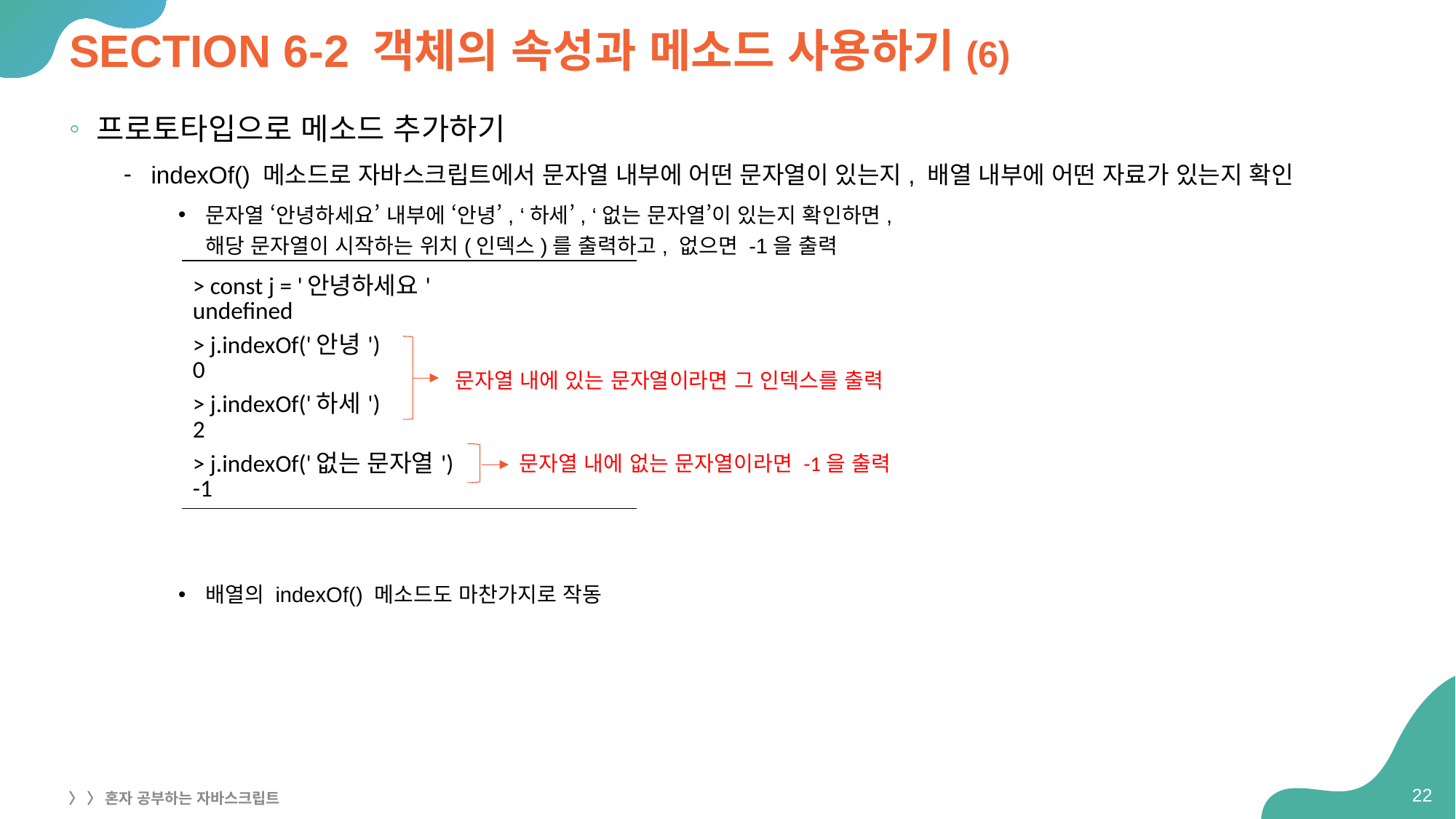

# SECTION 6-2 객체의 속성과 메소드 사용하기(6)
프로토타입으로 메소드 추가하기
indexOf() 메소드로 자바스크립트에서 문자열 내부에 어떤 문자열이 있는지, 배열 내부에 어떤 자료가 있는지 확인
문자열 ‘안녕하세요’ 내부에 ‘안녕’, ‘하세’, ‘없는 문자열’이 있는지 확인하면,
해당 문자열이 시작하는 위치(인덱스)를 출력하고, 없으면 -1을 출력

배열의 indexOf() 메소드도 마찬가지로 작동

| > const j = '안녕하세요' undefined > j.indexOf('안녕') 0 > j.indexOf('하세') 2 > j.indexOf('없는 문자열') -1 |
| --- |

문자열 내에 있는 문자열이라면 그 인덱스를 출력

문자열 내에 없는 문자열이라면 -1을 출력
22
〉 〉 혼자 공부하는 자바스크립트